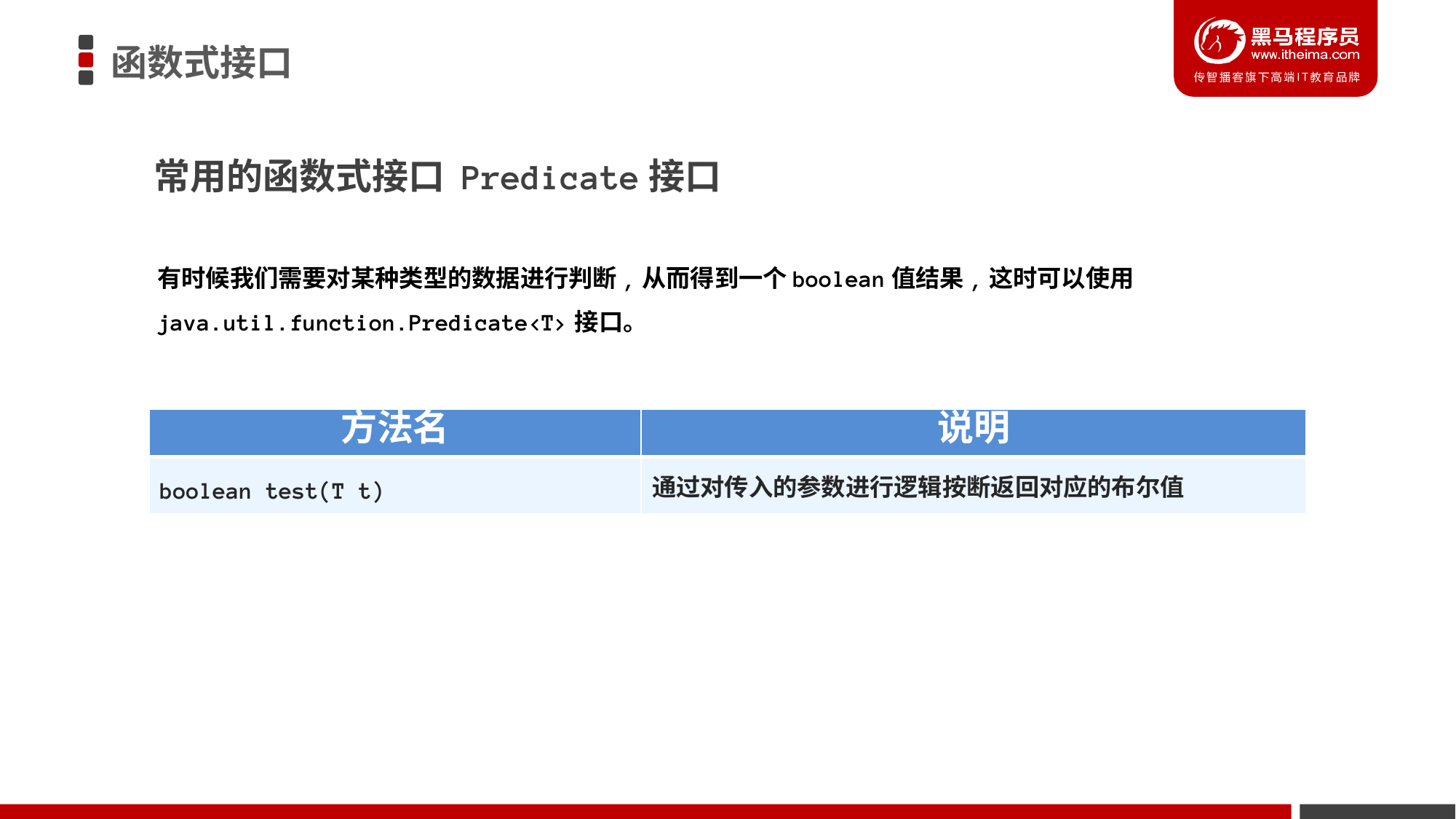

函数式接口
常用的函数式接口 Predicate接口
有时候我们需要对某种类型的数据进行判断,从而得到一个boolean值结果,这时可以使用java.util.function.Predicate<T>接口。
| 方法名 | 说明 |
| --- | --- |
| boolean test(T t) | 通过对传入的参数进行逻辑按断返回对应的布尔值 |